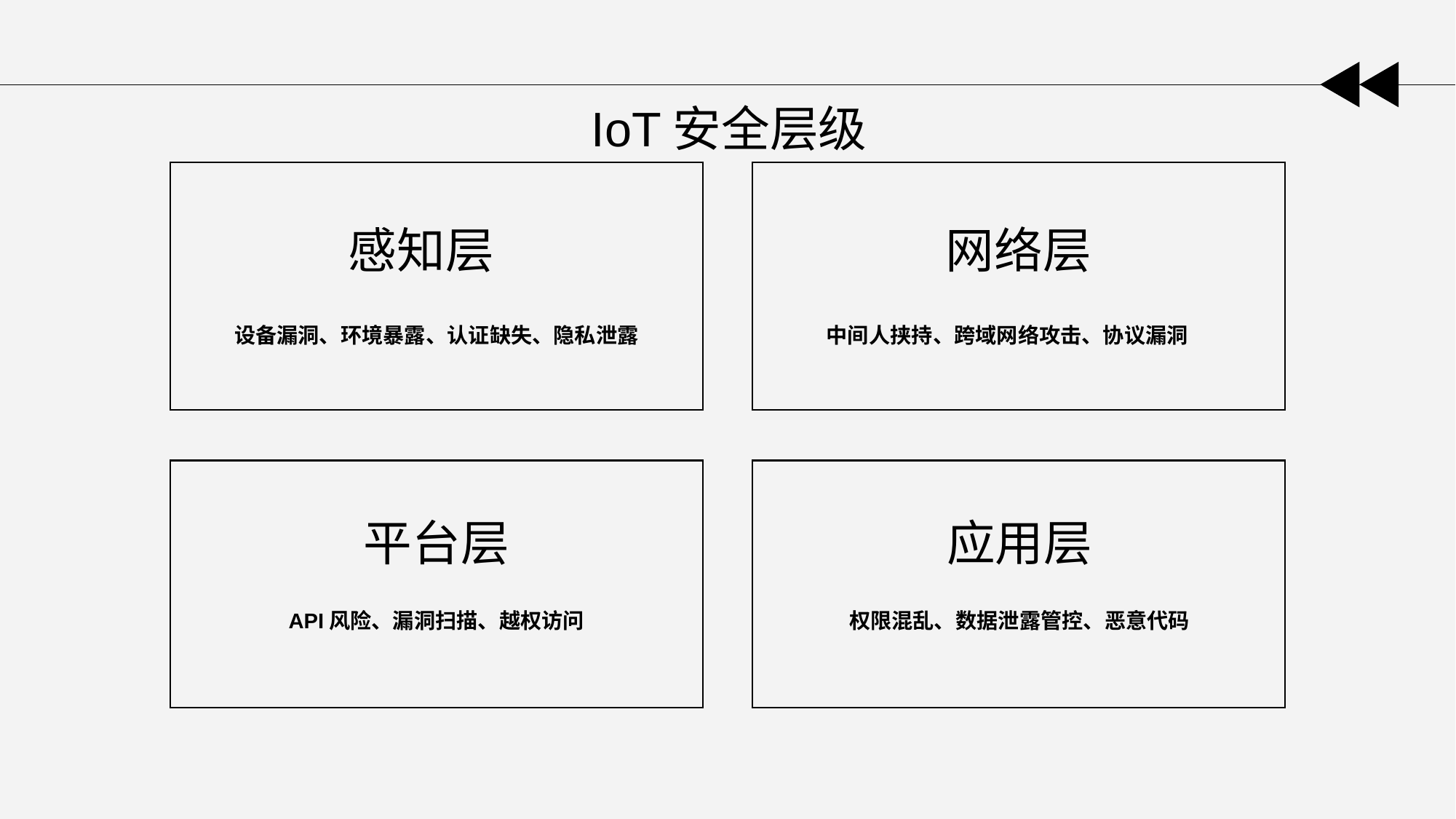

IoT安全层级

感知层
网络层
设备漏洞、环境暴露、认证缺失、隐私泄露
中间人挟持、跨域网络攻击、协议漏洞

应用层
平台层
API风险、漏洞扫描、越权访问
权限混乱、数据泄露管控、恶意代码